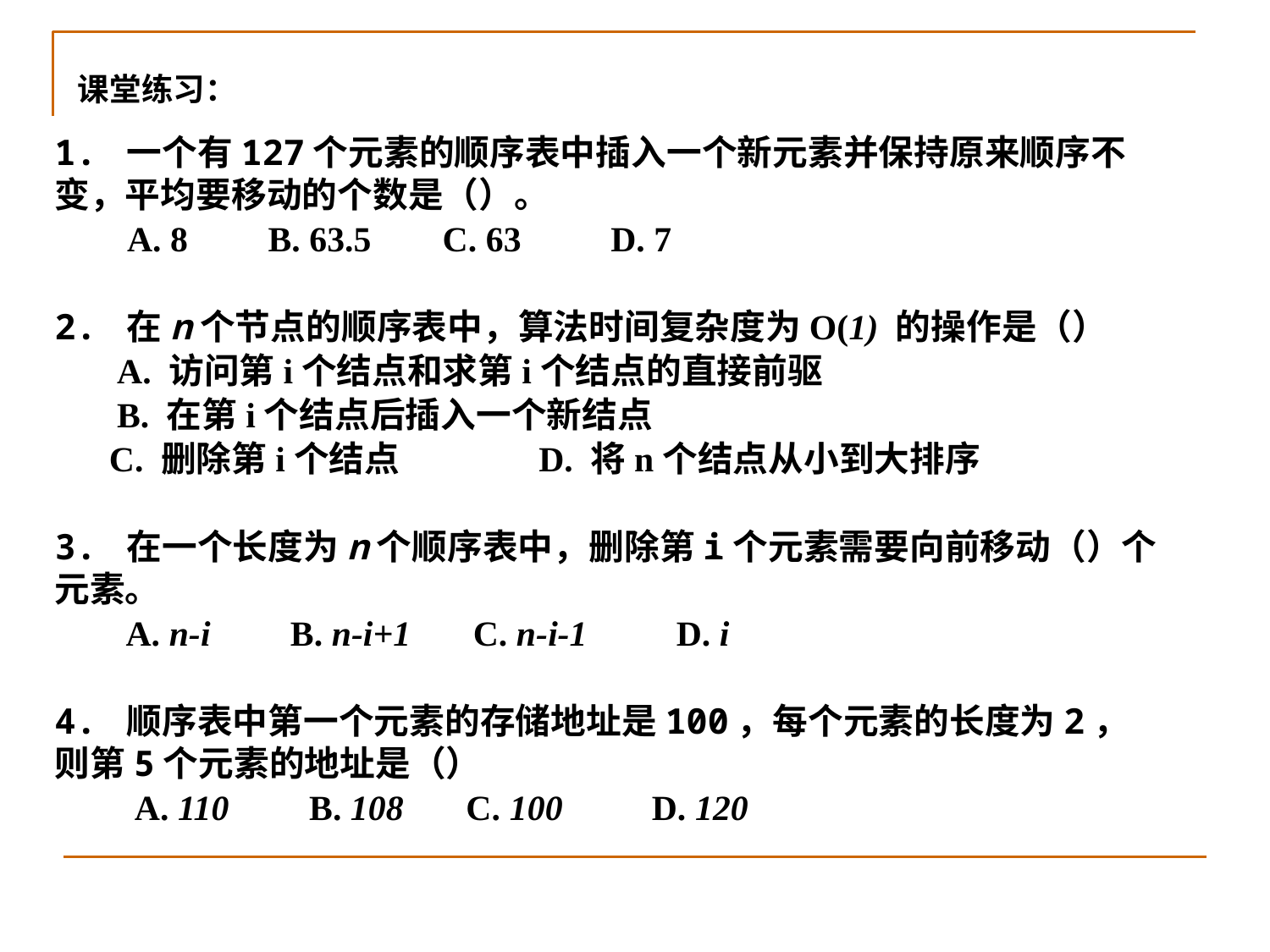

课堂练习：
1. 一个有127个元素的顺序表中插入一个新元素并保持原来顺序不变，平均要移动的个数是（）。
    A. 8         B. 63.5        C. 63          D. 7

2. 在n个节点的顺序表中，算法时间复杂度为O(1) 的操作是（）
       A. 访问第i个结点和求第i个结点的直接前驱
       B. 在第i个结点后插入一个新结点
          C. 删除第i个结点                            D. 将n个结点从小到大排序

3. 在一个长度为n个顺序表中，删除第i个元素需要向前移动（）个元素。
        A. n-i         B. n-i+1       C. n-i-1          D. i

4. 顺序表中第一个元素的存储地址是100，每个元素的长度为2，则第5个元素的地址是（）
         A. 110         B. 108       C. 100          D. 120